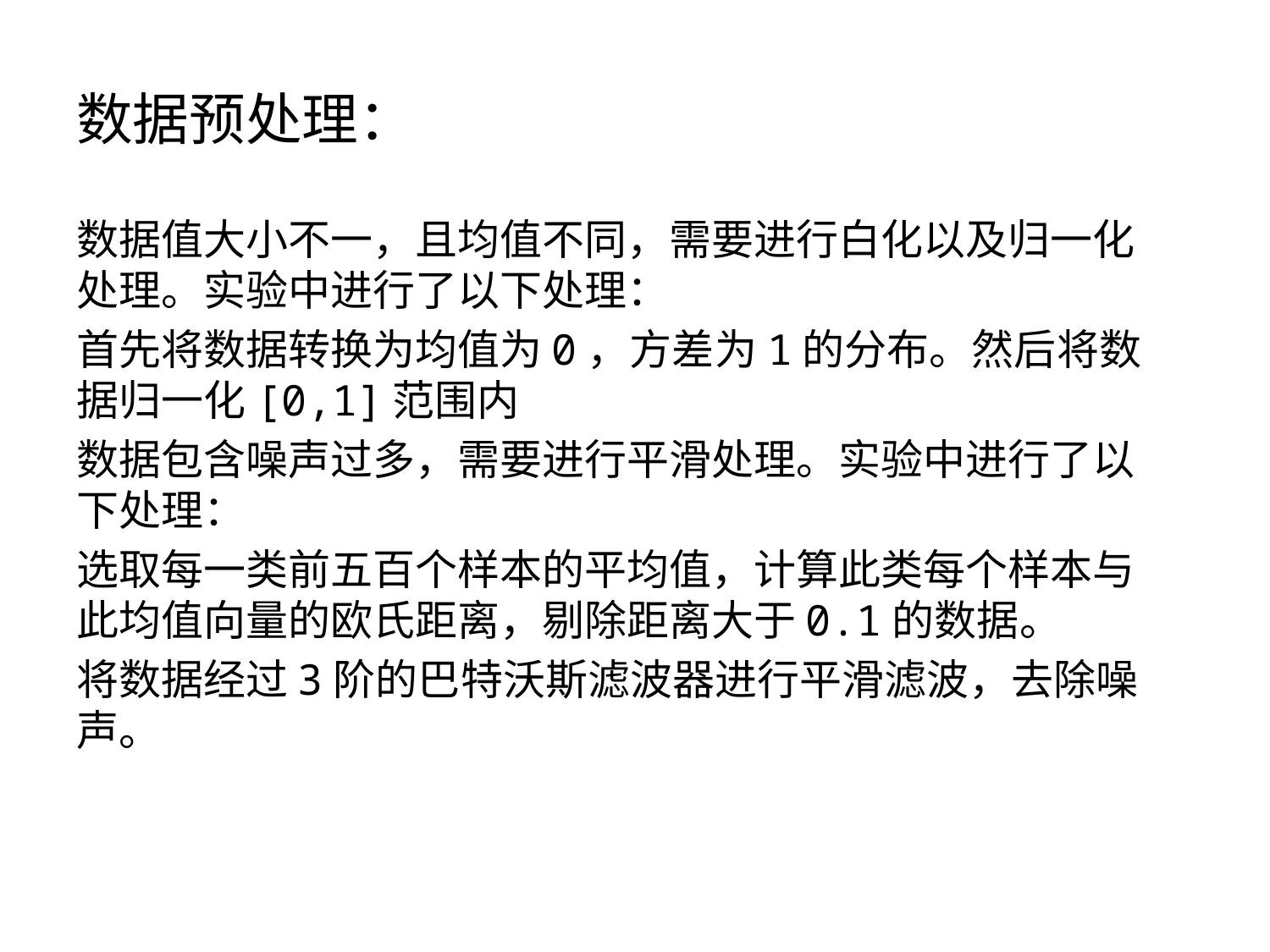

# 数据预处理：
数据值大小不一，且均值不同，需要进行白化以及归一化处理。实验中进行了以下处理：
首先将数据转换为均值为0，方差为1的分布。然后将数据归一化[0,1]范围内
数据包含噪声过多，需要进行平滑处理。实验中进行了以下处理：
选取每一类前五百个样本的平均值，计算此类每个样本与此均值向量的欧氏距离，剔除距离大于0.1的数据。
将数据经过3阶的巴特沃斯滤波器进行平滑滤波，去除噪声。